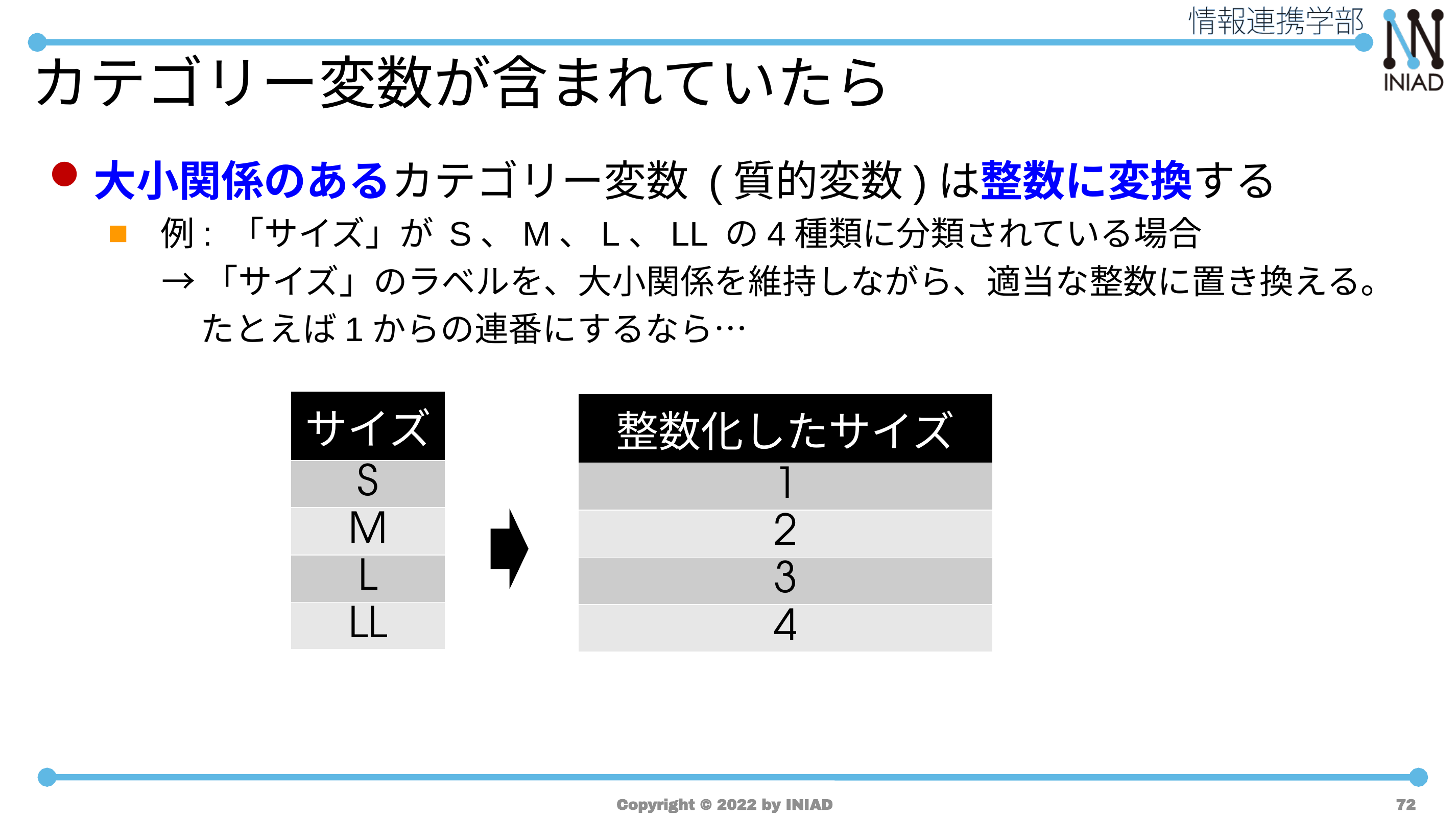

# カテゴリー変数が含まれていたら
大小関係のあるカテゴリー変数 (質的変数)は整数に変換する
例: 「サイズ」が S、M、L、LL の4種類に分類されている場合
       →「サイズ」のラベルを、大小関係を維持しながら、適当な整数に置き換える。
           たとえば1からの連番にするなら…
| サイズ |
| --- |
| S |
| M |
| L |
| LL |
| 整数化したサイズ |
| --- |
| 1 |
| 2 |
| 3 |
| 4 |

Copyright © 2022 by INIAD
72